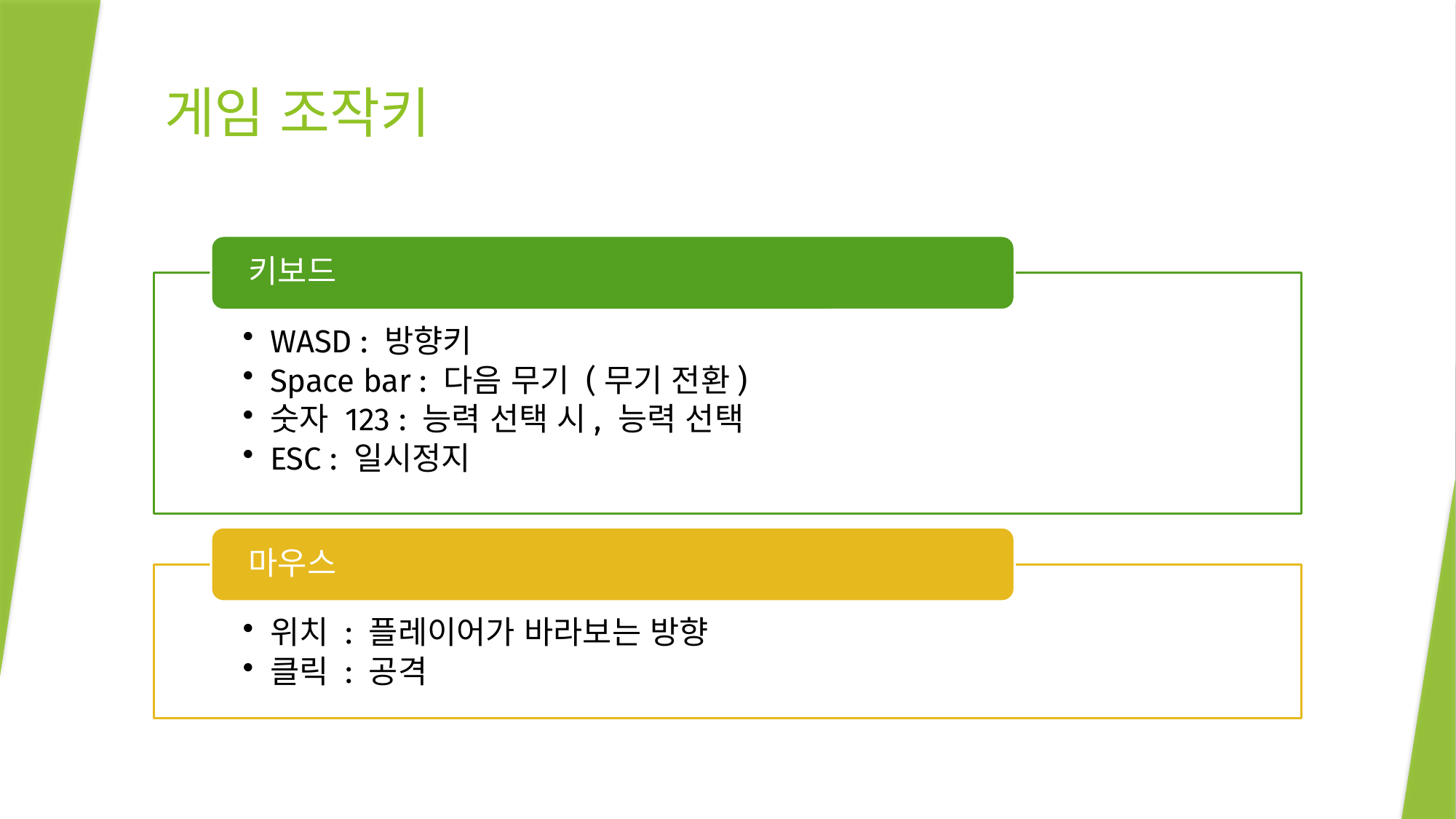

# 게임 조작키
WASD : 방향키
Space bar : 다음 무기 (무기 전환)
숫자 123 : 능력 선택 시, 능력 선택
ESC : 일시정지
키보드
위치 : 플레이어가 바라보는 방향
클릭 : 공격
마우스